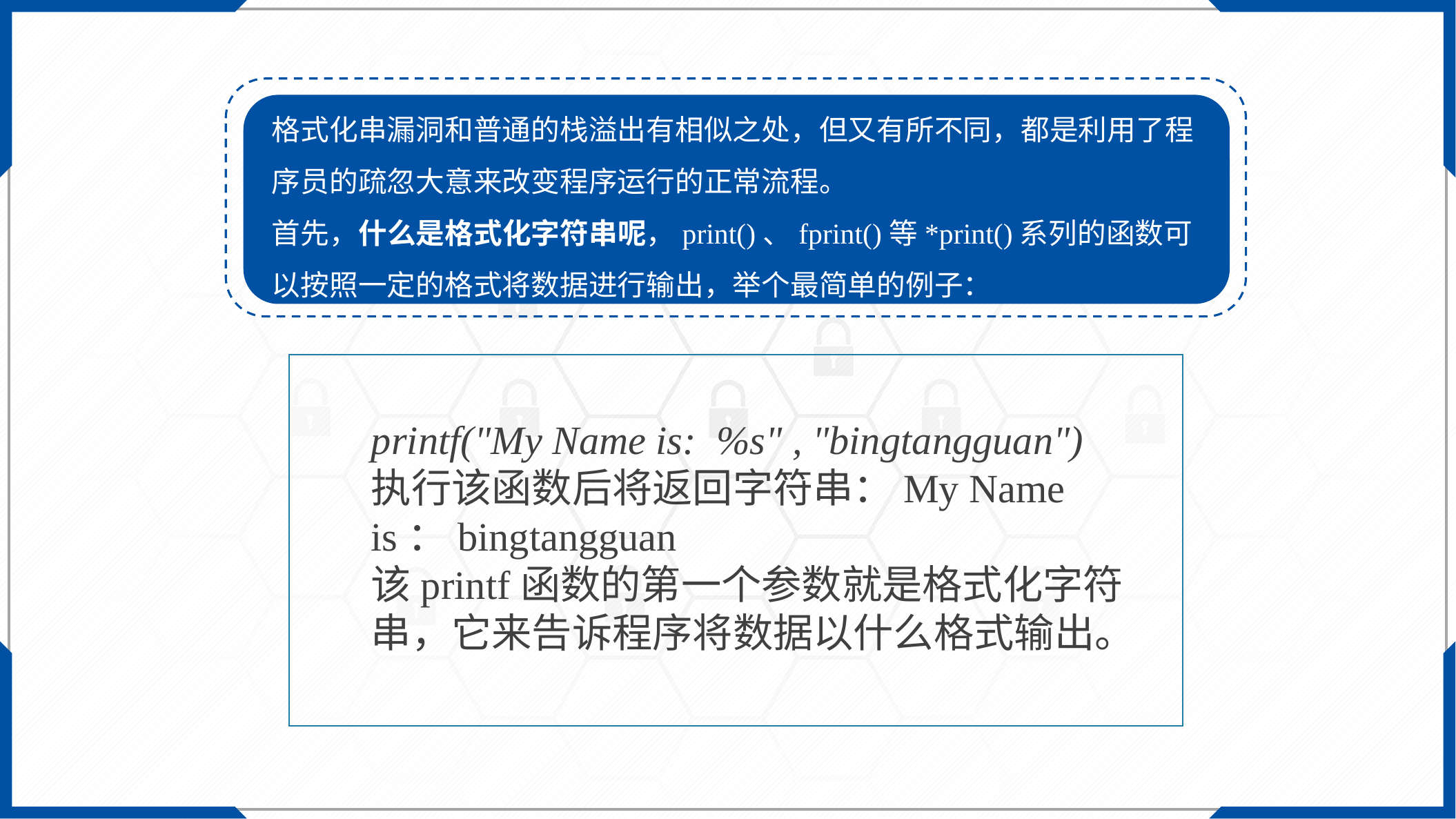

格式化串漏洞和普通的栈溢出有相似之处，但又有所不同，都是利用了程序员的疏忽大意来改变程序运行的正常流程。
首先，什么是格式化字符串呢，print()、fprint()等*print()系列的函数可以按照一定的格式将数据进行输出，举个最简单的例子：

printf("My Name is:  %s" , "bingtangguan")
执行该函数后将返回字符串：My Name is：bingtangguan
该printf函数的第一个参数就是格式化字符串，它来告诉程序将数据以什么格式输出。